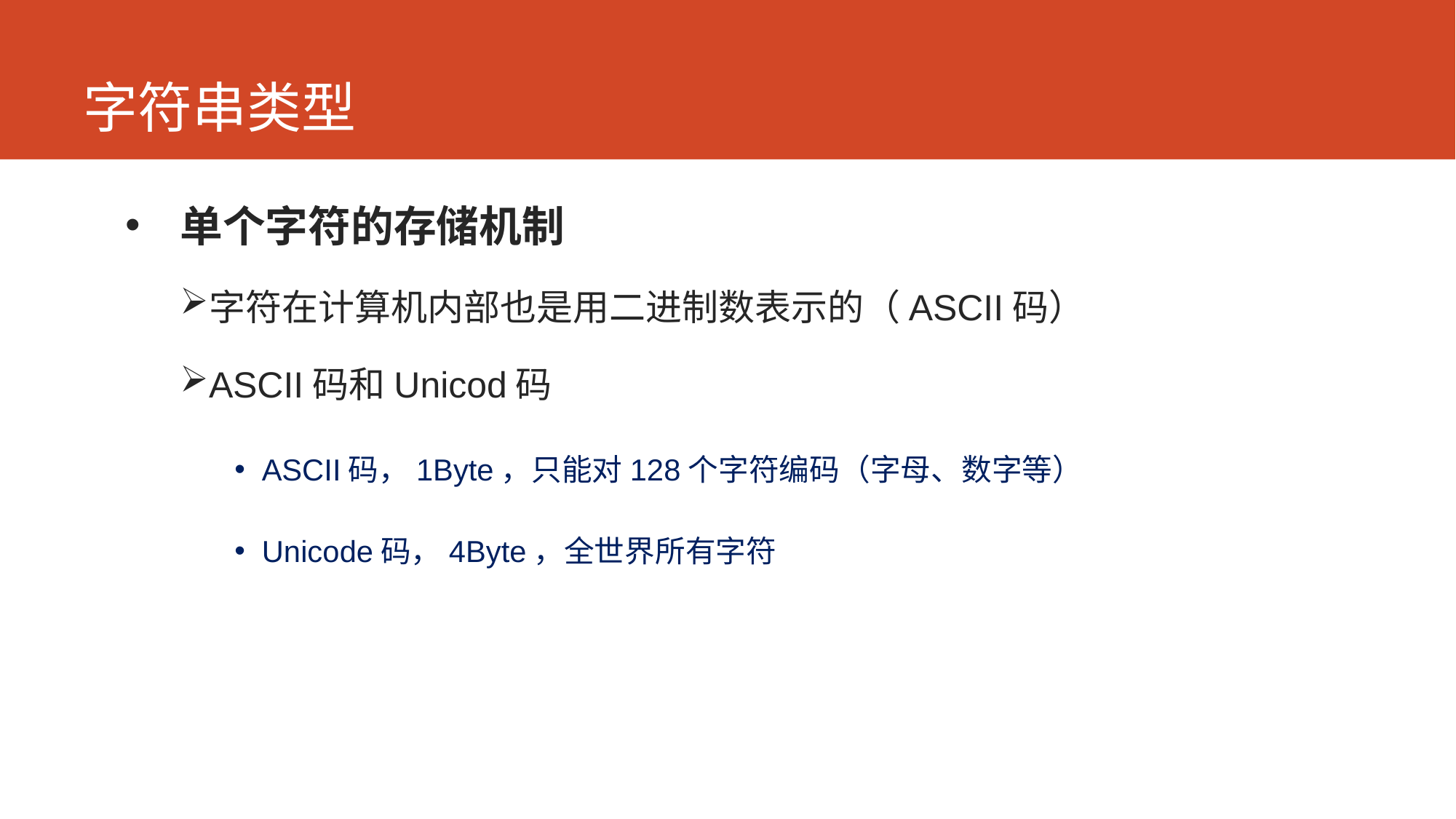

# 字符串类型
单个字符的存储机制
字符在计算机内部也是用二进制数表示的（ASCII码）
ASCII码和Unicod码
ASCII码，1Byte，只能对128个字符编码（字母、数字等）
Unicode码，4Byte，全世界所有字符